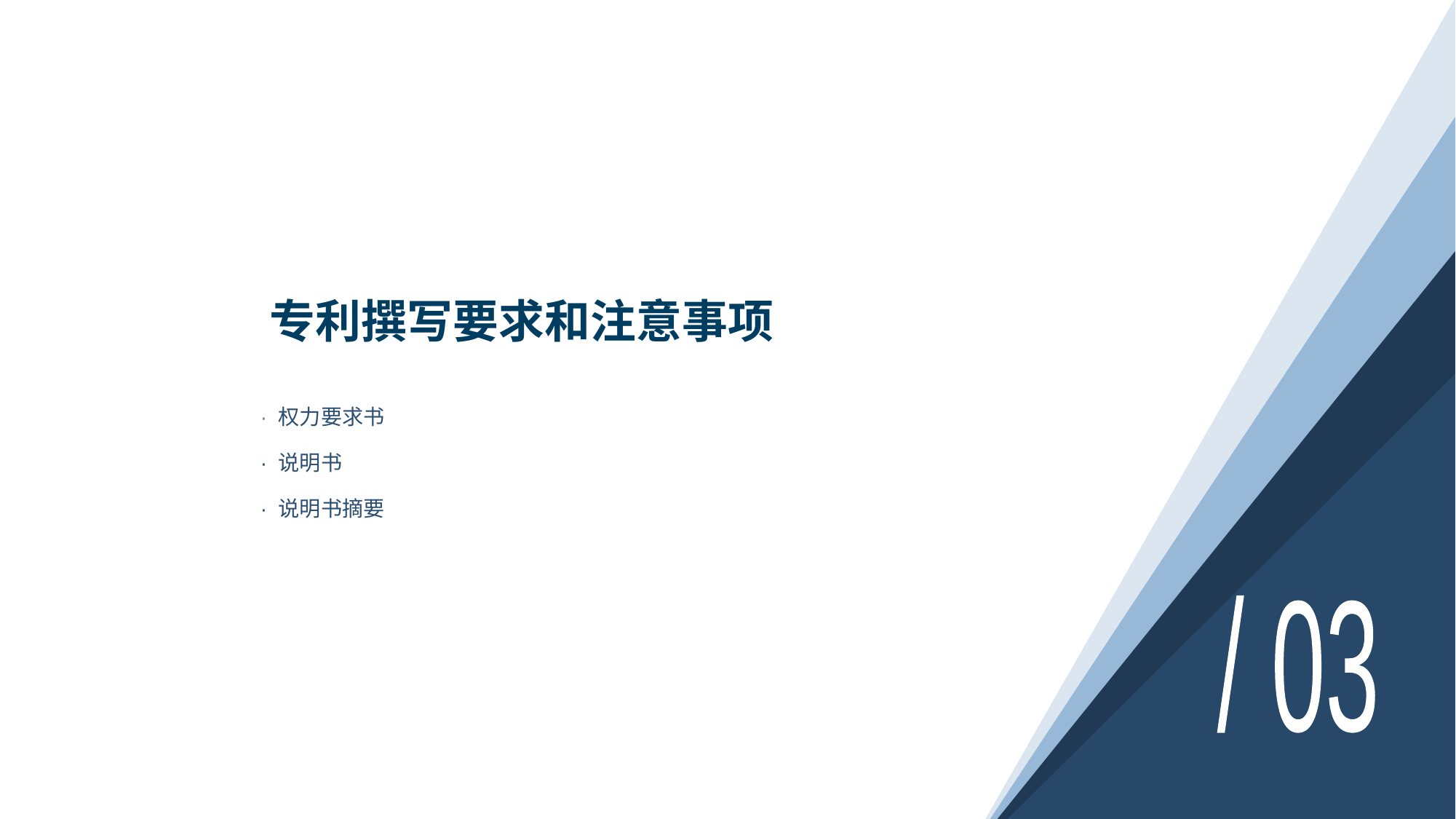

# 专利撰写要求和注意事项
· 权力要求书
· 说明书
· 说明书摘要

/ 03